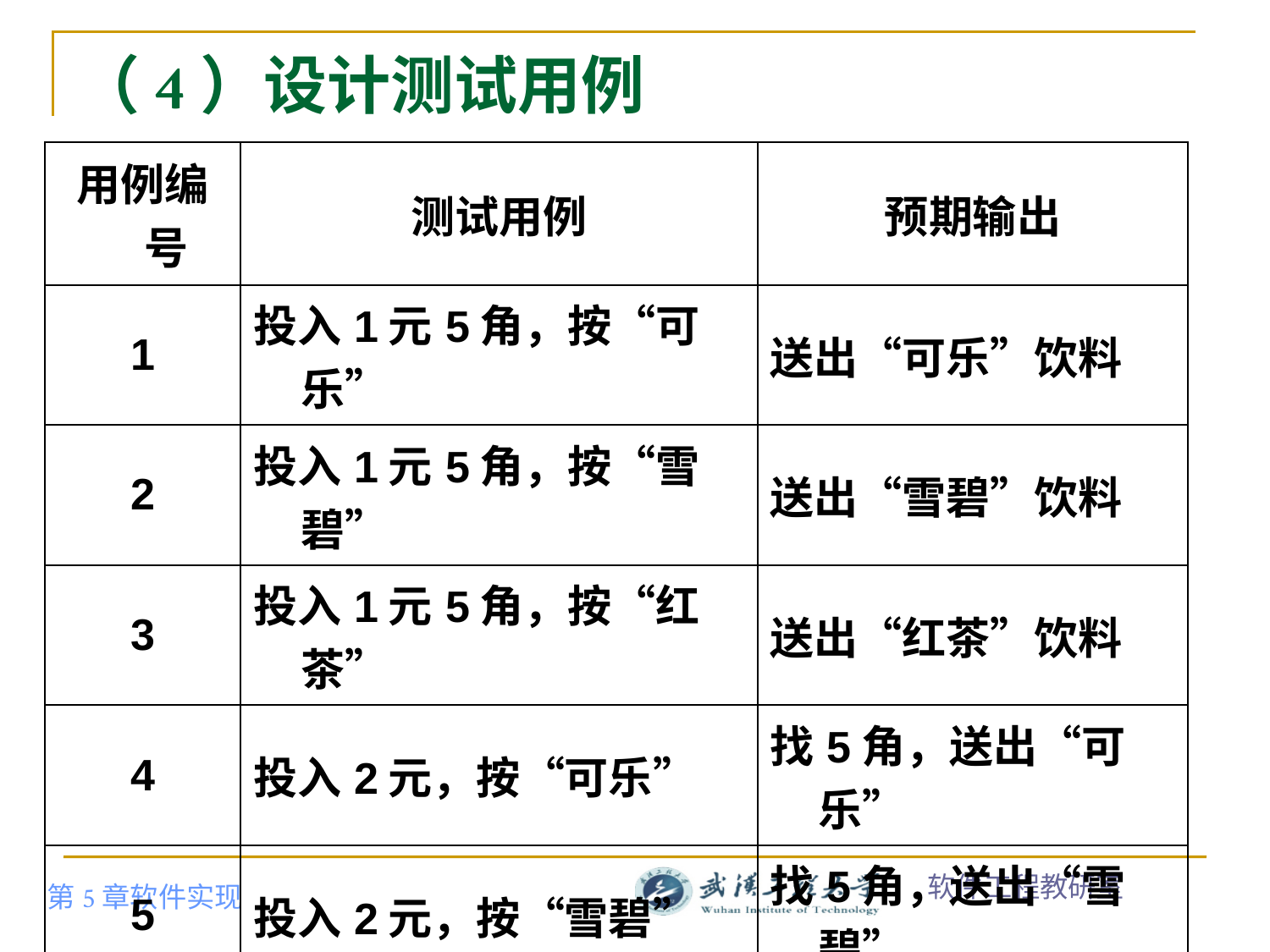

# （4）设计测试用例
| 用例编号 | 测试用例 | 预期输出 |
| --- | --- | --- |
| 1 | 投入1元5角，按“可乐” | 送出“可乐”饮料 |
| 2 | 投入1元5角，按“雪碧” | 送出“雪碧”饮料 |
| 3 | 投入1元5角，按“红茶” | 送出“红茶”饮料 |
| 4 | 投入2元，按“可乐” | 找5角，送出“可乐” |
| 5 | 投入2元，按“雪碧” | 找5角，送出“雪碧” |
| 6 | 投入2元，按“红茶” | 找5角，送出“红茶” |